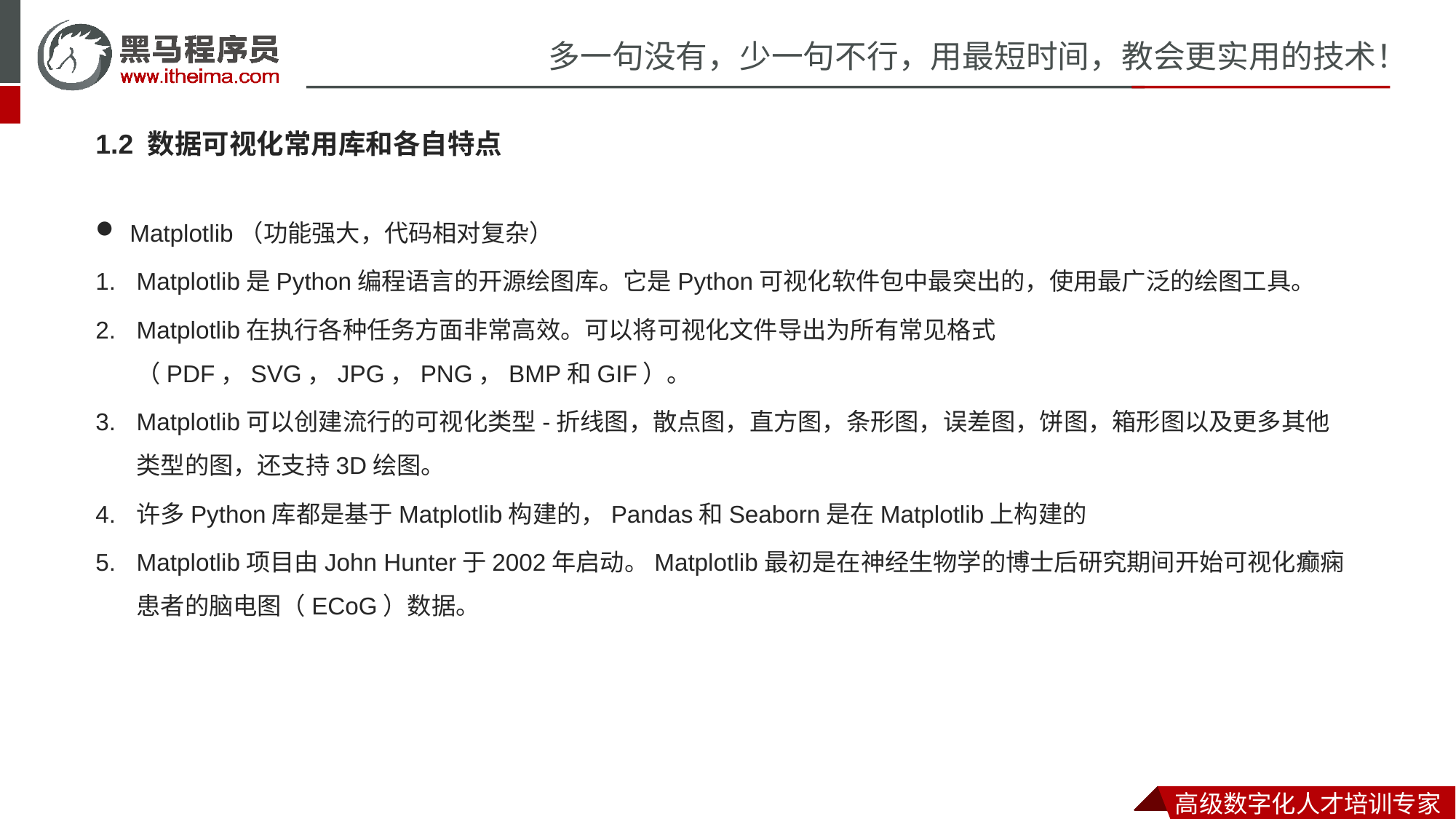

1.2 数据可视化常用库和各自特点
Matplotlib（功能强大，代码相对复杂）
Matplotlib是Python编程语言的开源绘图库。它是Python可视化软件包中最突出的，使用最广泛的绘图工具。
Matplotlib在执行各种任务方面非常高效。可以将可视化文件导出为所有常见格式（PDF，SVG，JPG，PNG，BMP和GIF）。
Matplotlib可以创建流行的可视化类型-折线图，散点图，直方图，条形图，误差图，饼图，箱形图以及更多其他类型的图，还支持3D绘图。
许多Python库都是基于Matplotlib构建的，Pandas和Seaborn是在Matplotlib上构建的
Matplotlib项目由John Hunter于2002年启动。Matplotlib最初是在神经生物学的博士后研究期间开始可视化癫痫患者的脑电图（ECoG）数据。